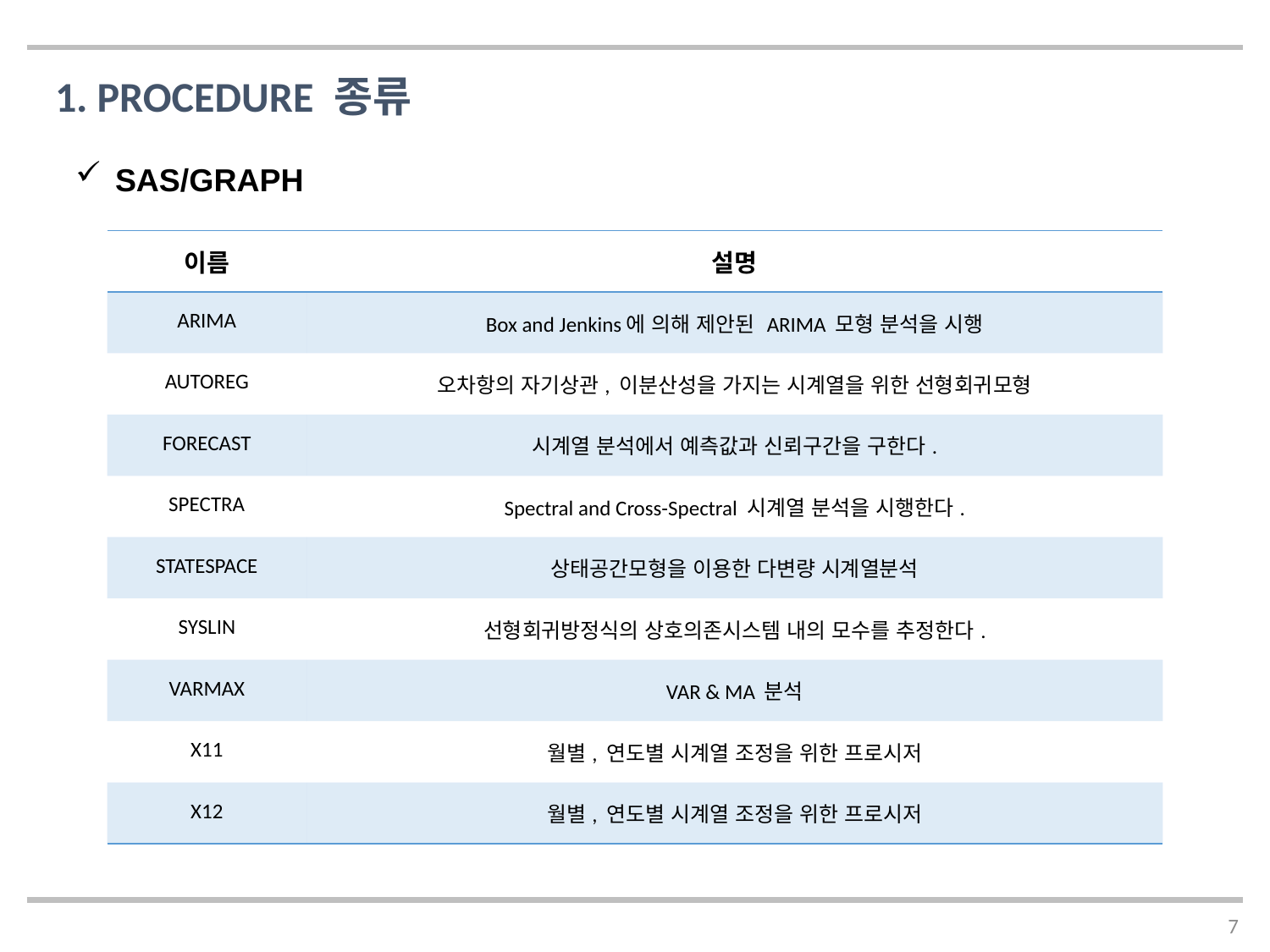

1. PROCEDURE 종류
SAS/GRAPH
| 이름 | 설명 |
| --- | --- |
| ARIMA | Box and Jenkins에 의해 제안된 ARIMA 모형 분석을 시행 |
| AUTOREG | 오차항의 자기상관, 이분산성을 가지는 시계열을 위한 선형회귀모형 |
| FORECAST | 시계열 분석에서 예측값과 신뢰구간을 구한다. |
| SPECTRA | Spectral and Cross-Spectral 시계열 분석을 시행한다. |
| STATESPACE | 상태공간모형을 이용한 다변량 시계열분석 |
| SYSLIN | 선형회귀방정식의 상호의존시스템 내의 모수를 추정한다. |
| VARMAX | VAR & MA 분석 |
| X11 | 월별, 연도별 시계열 조정을 위한 프로시저 |
| X12 | 월별, 연도별 시계열 조정을 위한 프로시저 |